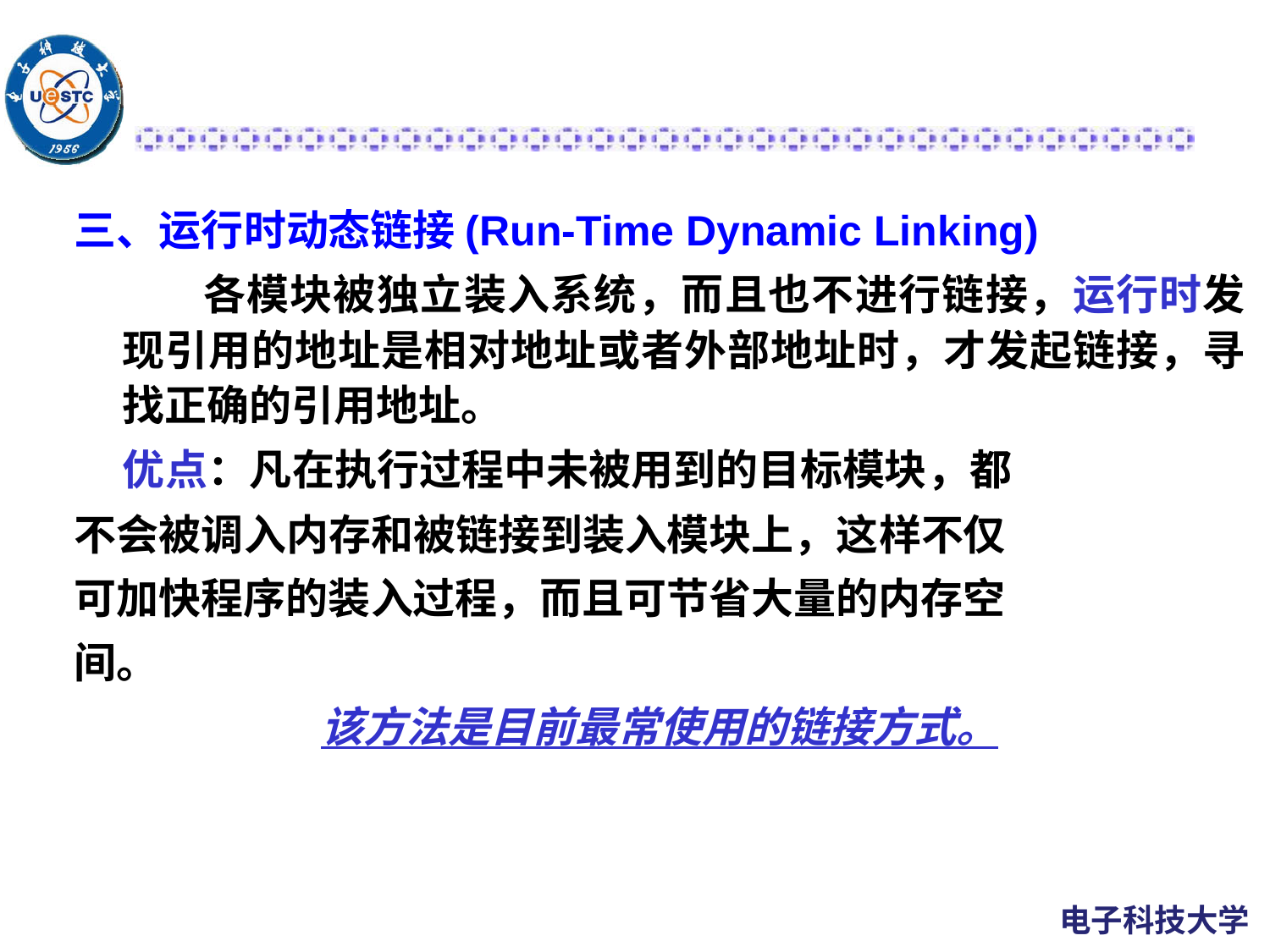

三、运行时动态链接(Run-Time Dynamic Linking)
           各模块被独立装入系统，而且也不进行链接，运行时发现引用的地址是相对地址或者外部地址时，才发起链接，寻找正确的引用地址。
    优点：凡在执行过程中未被用到的目标模块，都
不会被调入内存和被链接到装入模块上，这样不仅
可加快程序的装入过程，而且可节省大量的内存空
间。
该方法是目前最常使用的链接方式。